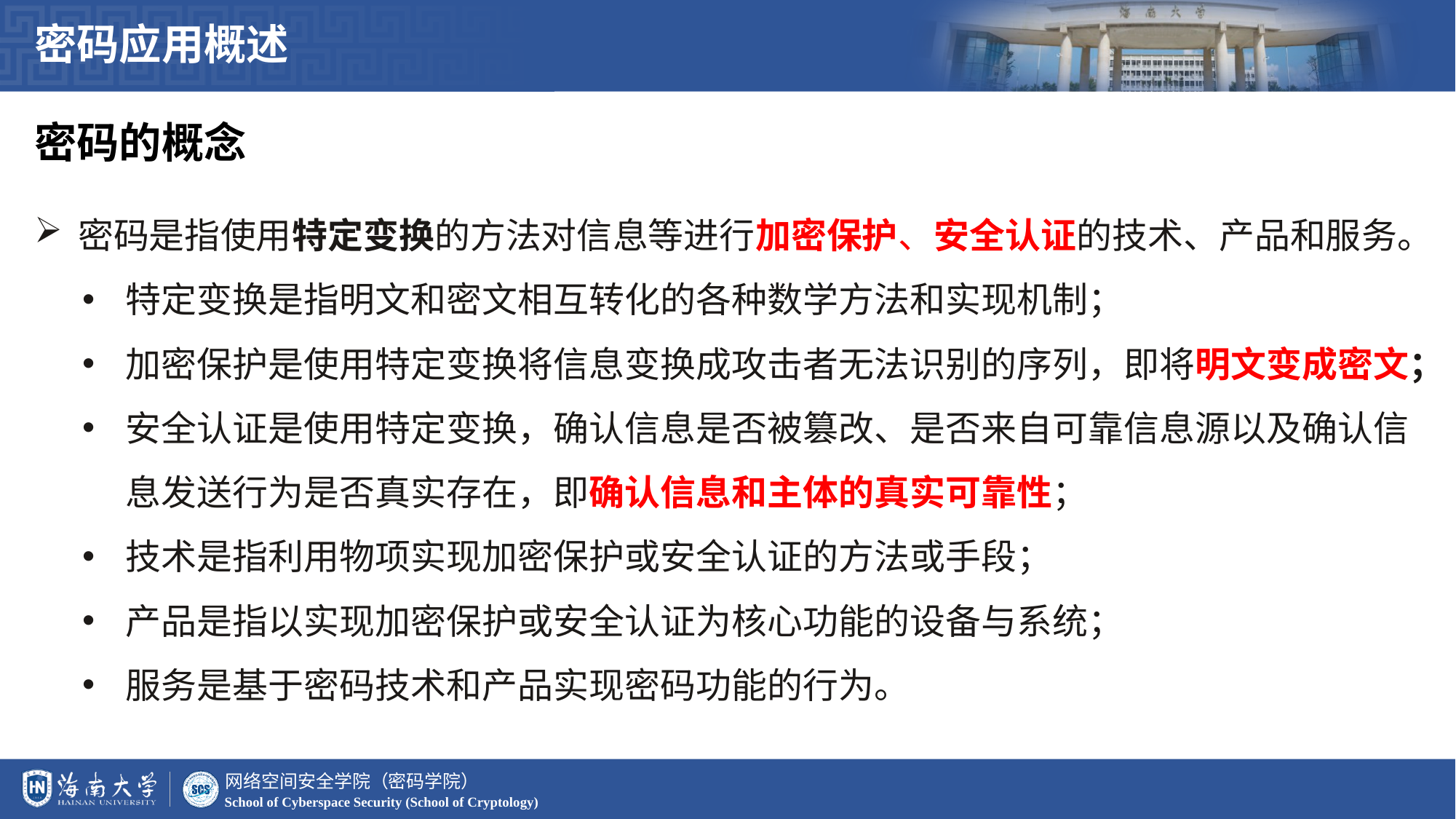

密码应用概述
密码的概念
密码是指使用特定变换的方法对信息等进行加密保护、安全认证的技术、产品和服务。
特定变换是指明文和密文相互转化的各种数学方法和实现机制；
加密保护是使用特定变换将信息变换成攻击者无法识别的序列，即将明文变成密文；
安全认证是使用特定变换，确认信息是否被篡改、是否来自可靠信息源以及确认信息发送行为是否真实存在，即确认信息和主体的真实可靠性；
技术是指利用物项实现加密保护或安全认证的方法或手段；
产品是指以实现加密保护或安全认证为核心功能的设备与系统；
服务是基于密码技术和产品实现密码功能的行为。
4